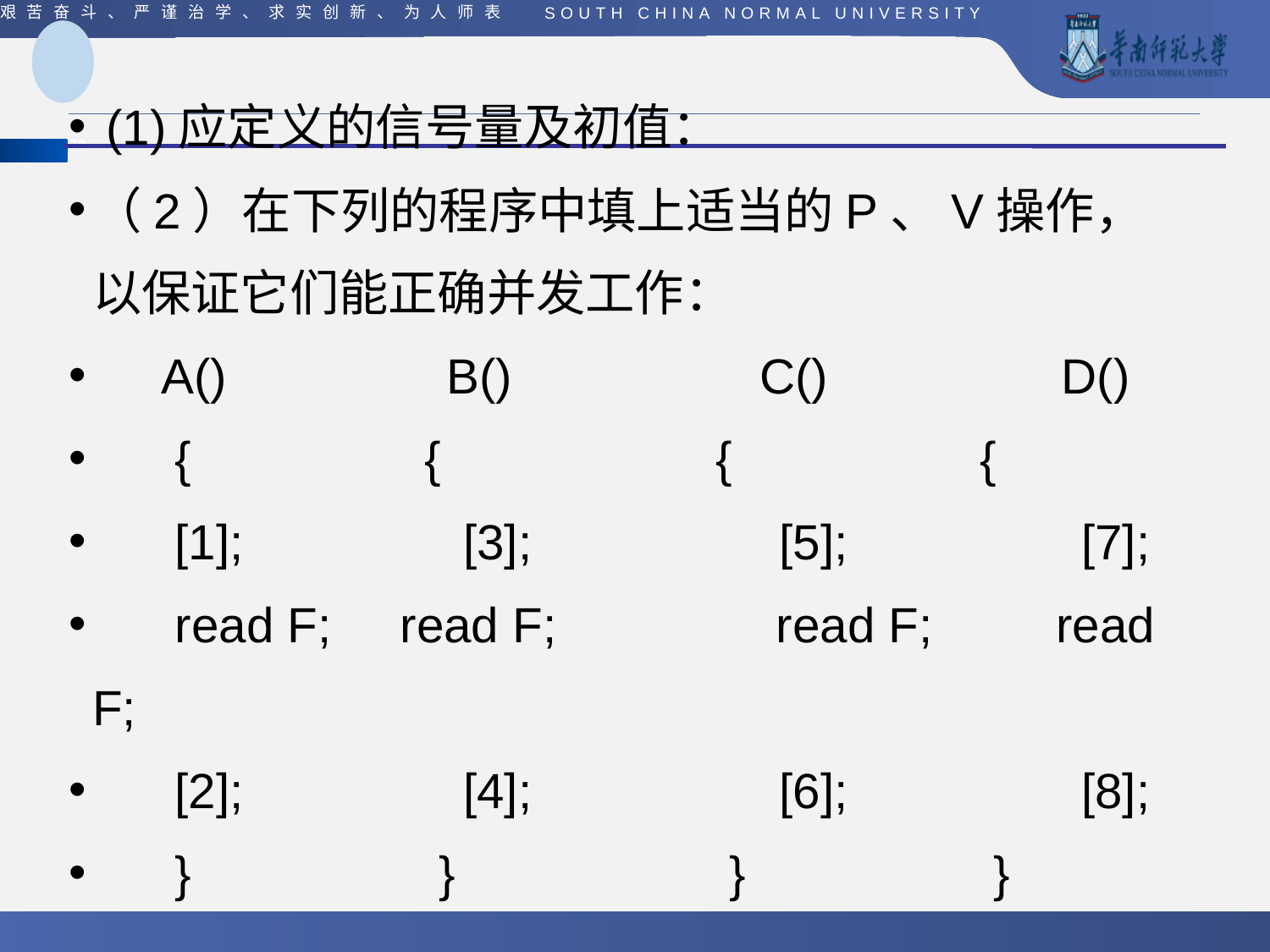

(1)应定义的信号量及初值：
（2）在下列的程序中填上适当的P、V操作，以保证它们能正确并发工作：
     A()                B()                  C()                 D()
      {                 {                    {                  {
      [1];                [3];                  [5];                 [7];
      read F;     read F;                read F;         read F;
      [2];                [4];                  [6];                 [8];
      }                  }                    }                  }

70